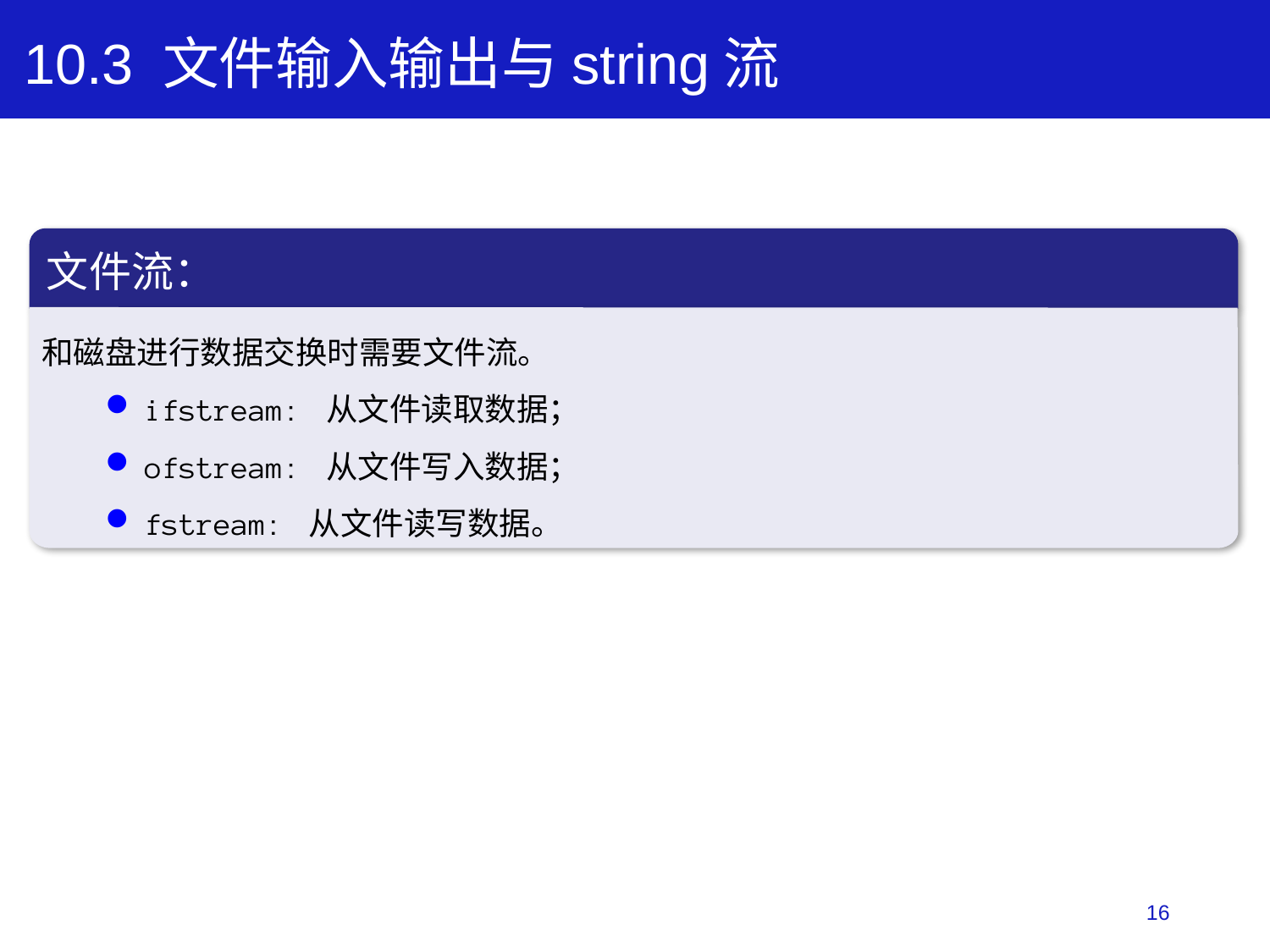

10.3 文件输入输出与string流
文件流：
和磁盘进行数据交换时需要文件流。
ifstream: 从文件读取数据；
ofstream: 从文件写入数据；
fstream: 从文件读写数据。
16